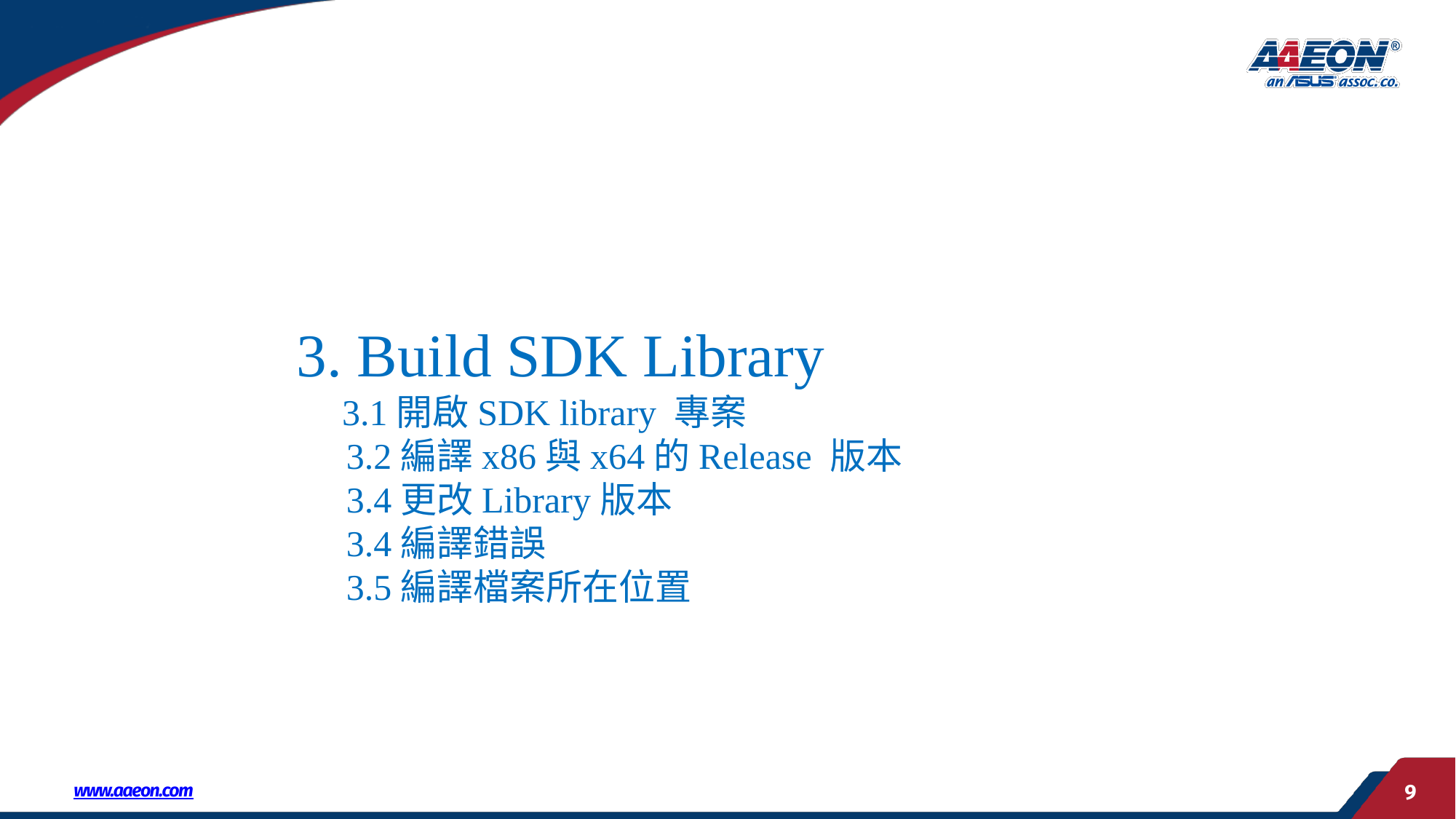

# 3. Build SDK Library 3.1開啟SDK library 專案 3.2編譯x86與x64的Release 版本 3.4更改Library版本 3.4編譯錯誤 3.5編譯檔案所在位置
www.aaeon.com
9